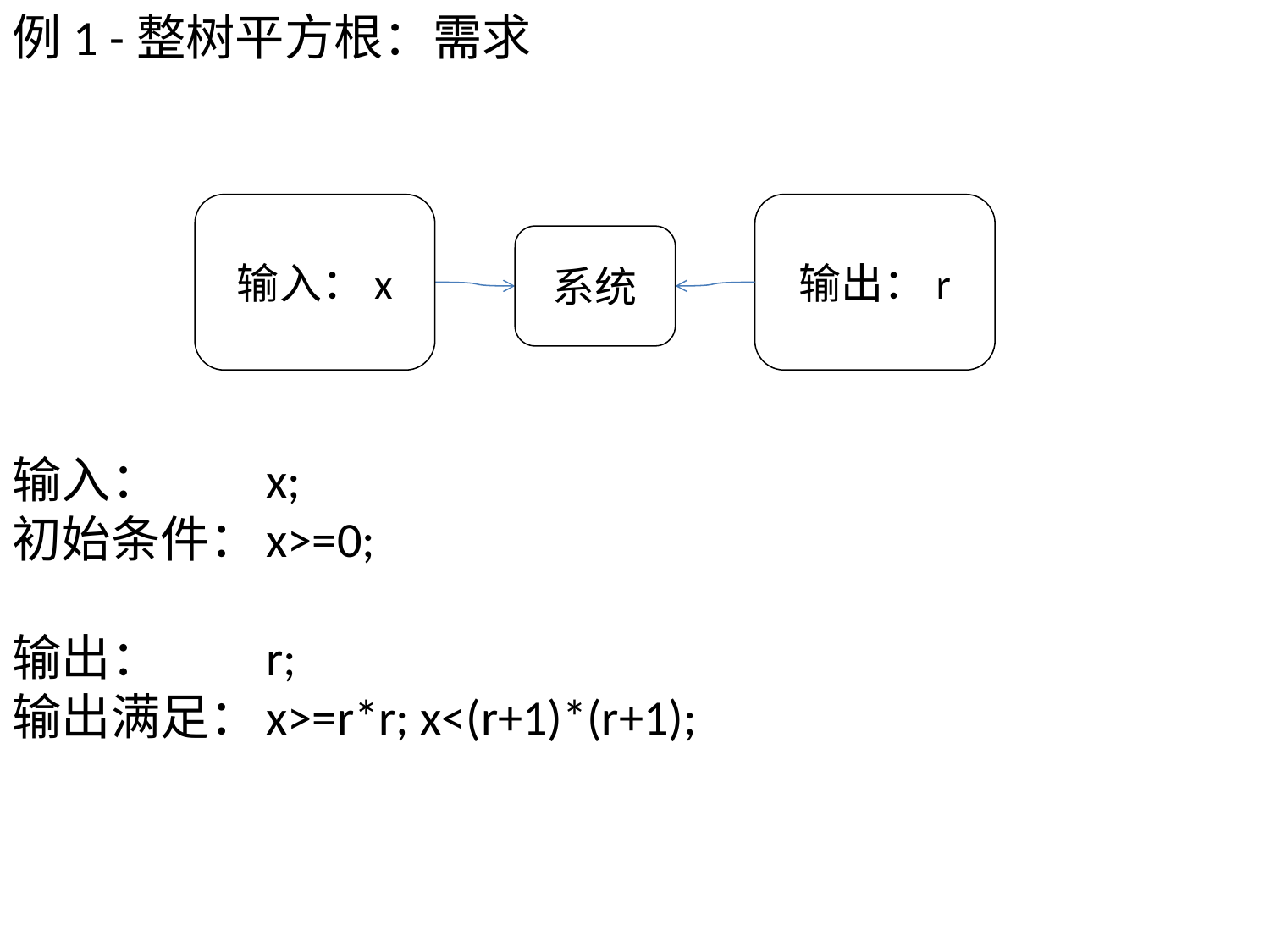

例1 -整树平方根：需求

输入：	x;
初始条件：	x>=0;

输出：	r;
输出满足：	x>=r*r; x<(r+1)*(r+1);

输入：x
输出：r
系统